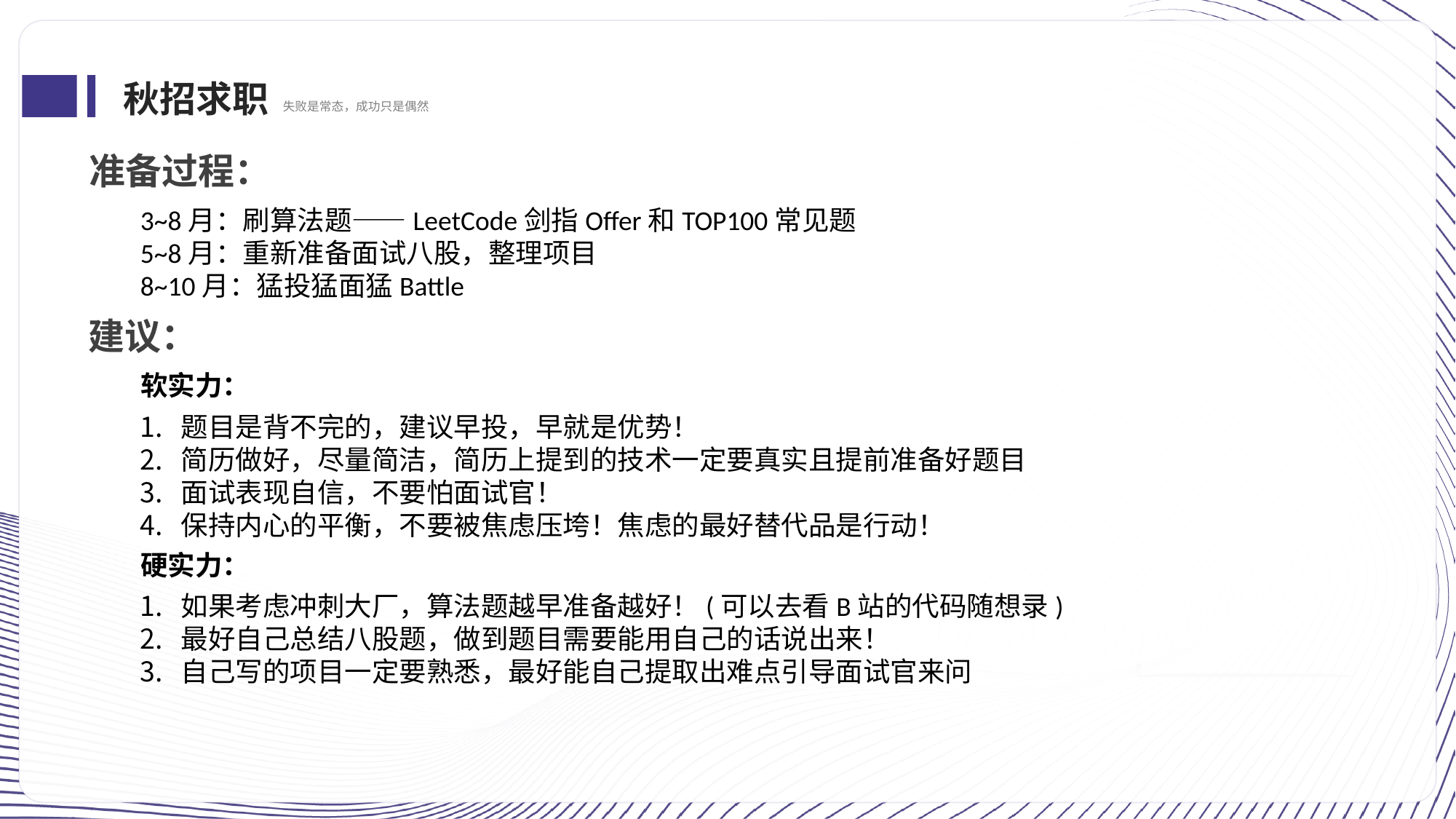

秋招求职
失败是常态，成功只是偶然
准备过程：
3~8月：刷算法题——LeetCode剑指Offer和TOP100常见题
5~8月：重新准备面试八股，整理项目
8~10月：猛投猛面猛Battle

建议：
软实力：
题目是背不完的，建议早投，早就是优势！
简历做好，尽量简洁，简历上提到的技术一定要真实且提前准备好题目
面试表现自信，不要怕面试官！
保持内心的平衡，不要被焦虑压垮！焦虑的最好替代品是行动！
硬实力：
如果考虑冲刺大厂，算法题越早准备越好！(可以去看B站的代码随想录)
最好自己总结八股题，做到题目需要能用自己的话说出来！
自己写的项目一定要熟悉，最好能自己提取出难点引导面试官来问